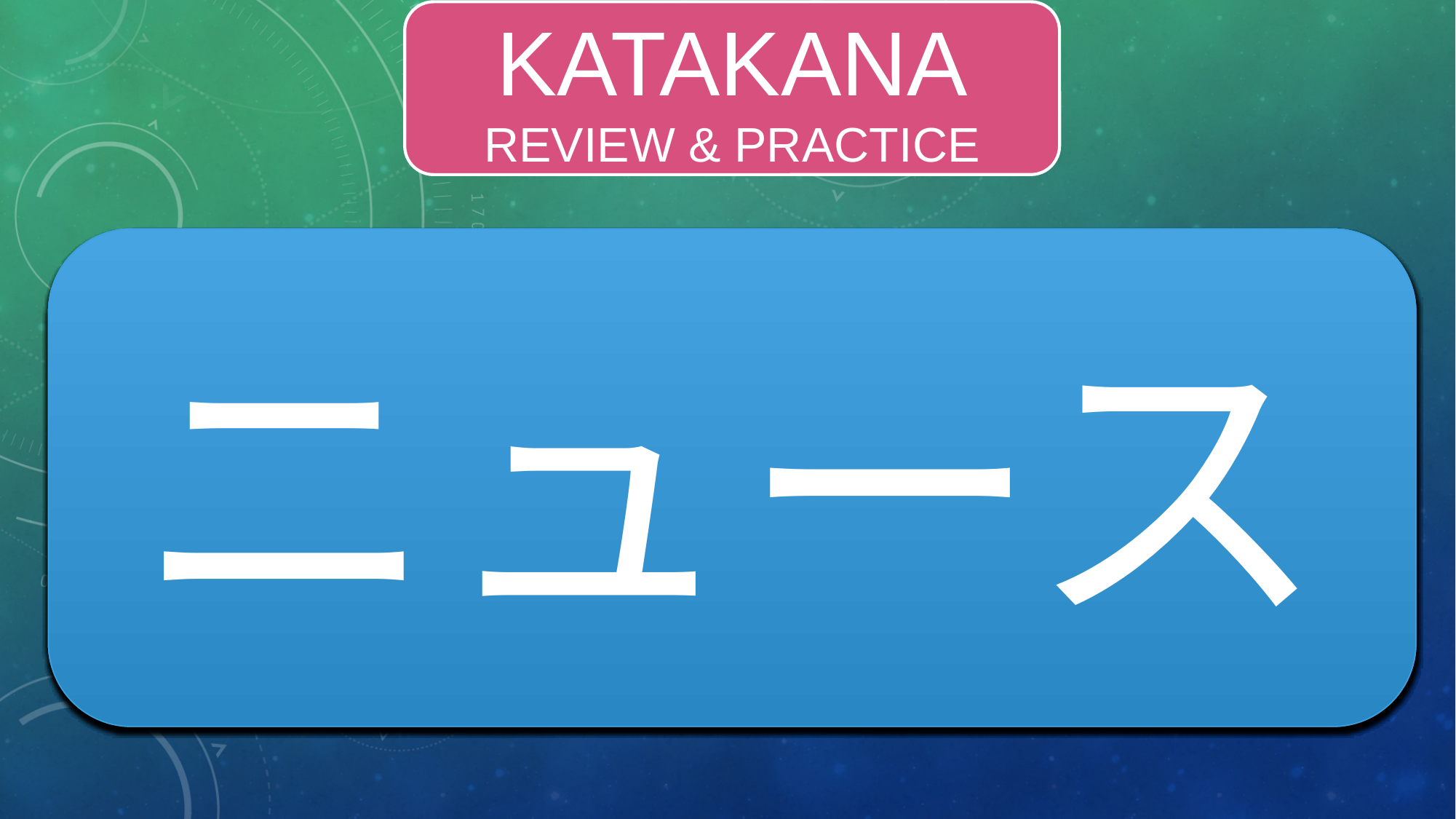

KATAKANA
REVIEW & PRACTICE
バナナ
カラオケ
サラダ
ピアノ
ナイフ
プリンター
クーラー
ハッカー
シャツ
バビキュ
ニュース